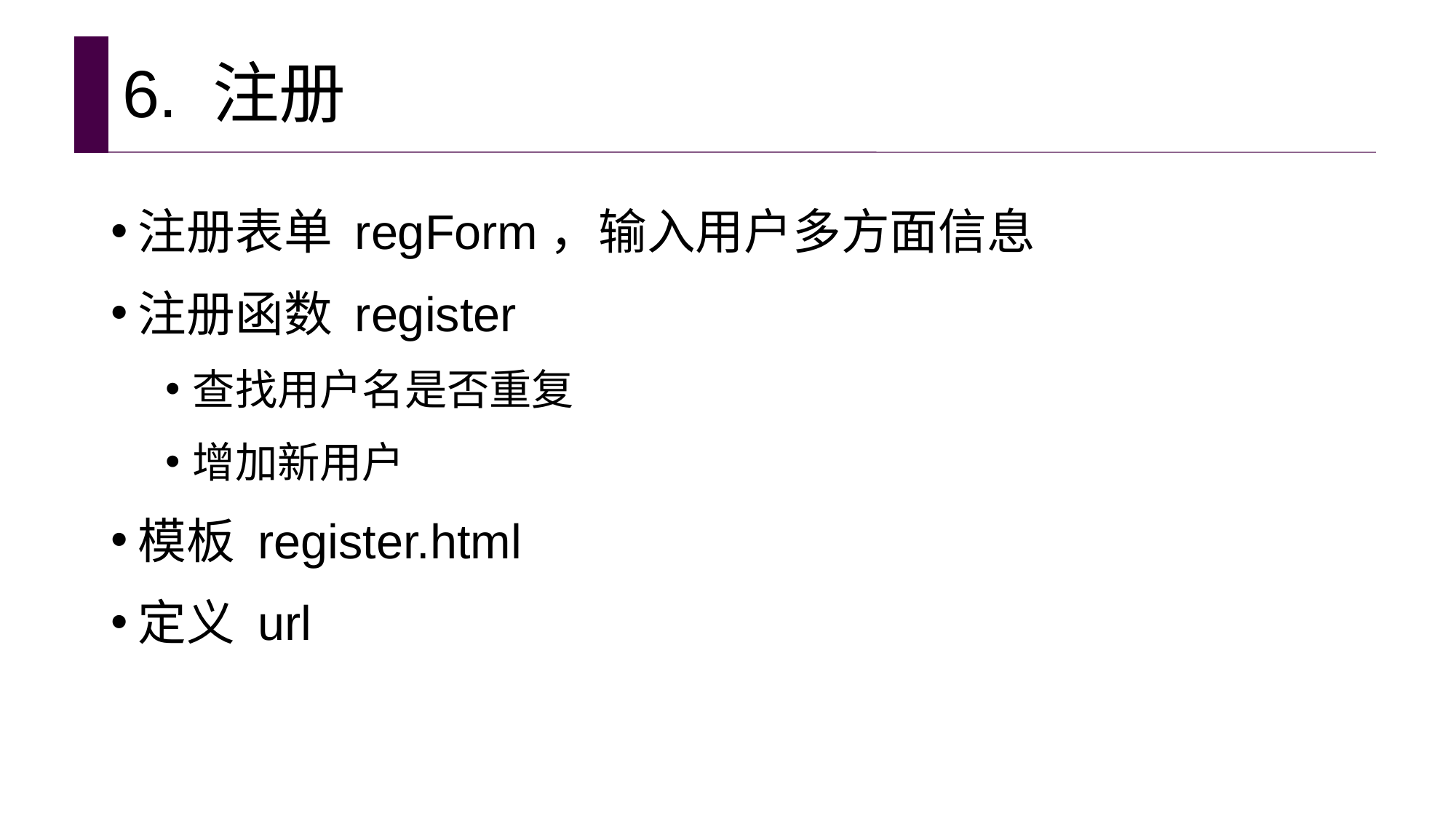

# 6. 注册
注册表单 regForm，输入用户多方面信息
注册函数 register
查找用户名是否重复
增加新用户
模板 register.html
定义 url